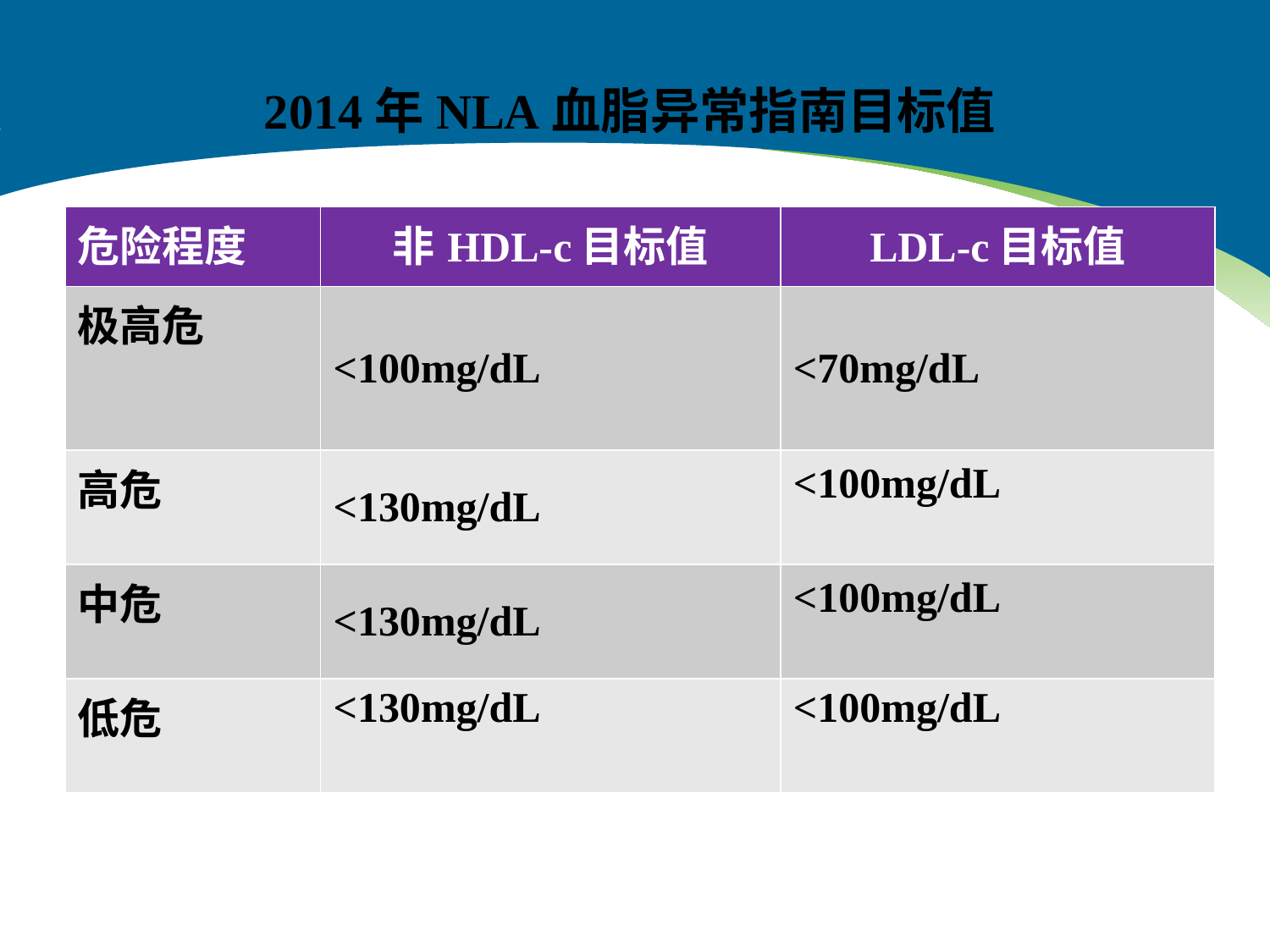

2014年NLA血脂异常指南目标值
| 危险程度 | 非HDL-c目标值 | LDL-c目标值 |
| --- | --- | --- |
| 极高危 | <100mg/dL | <70mg/dL |
| 高危 | <130mg/dL | <100mg/dL |
| 中危 | <130mg/dL | <100mg/dL |
| 低危 | <130mg/dL | <100mg/dL |